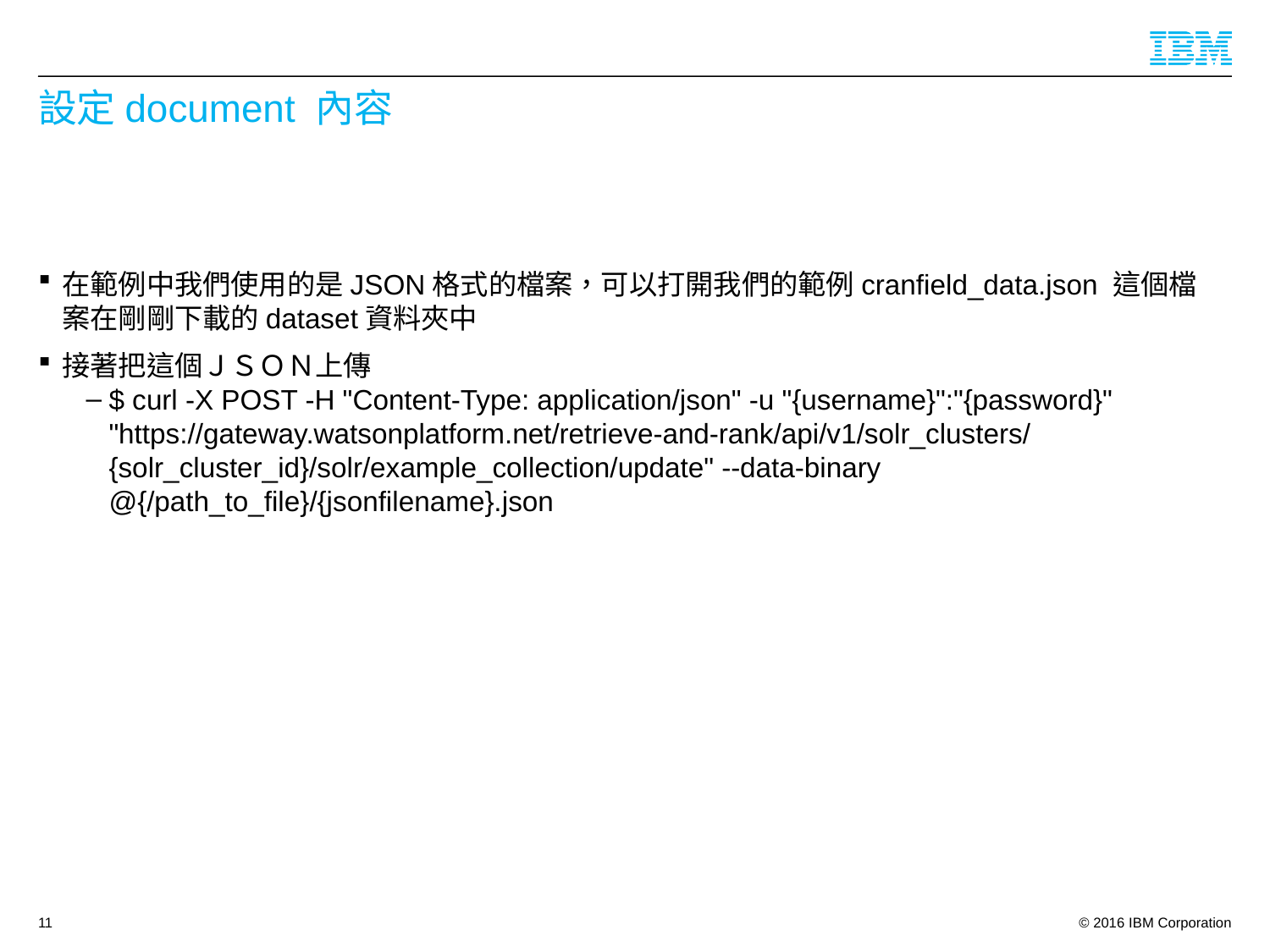

# 設定document 內容
在範例中我們使用的是JSON格式的檔案，可以打開我們的範例cranfield_data.json 這個檔案在剛剛下載的dataset資料夾中
接著把這個ＪＳＯＮ上傳
$ curl -X POST -H "Content-Type: application/json" -u "{username}":"{password}" "https://gateway.watsonplatform.net/retrieve-and-rank/api/v1/solr_clusters/{solr_cluster_id}/solr/example_collection/update" --data-binary @{/path_to_file}/{jsonfilename}.json
11